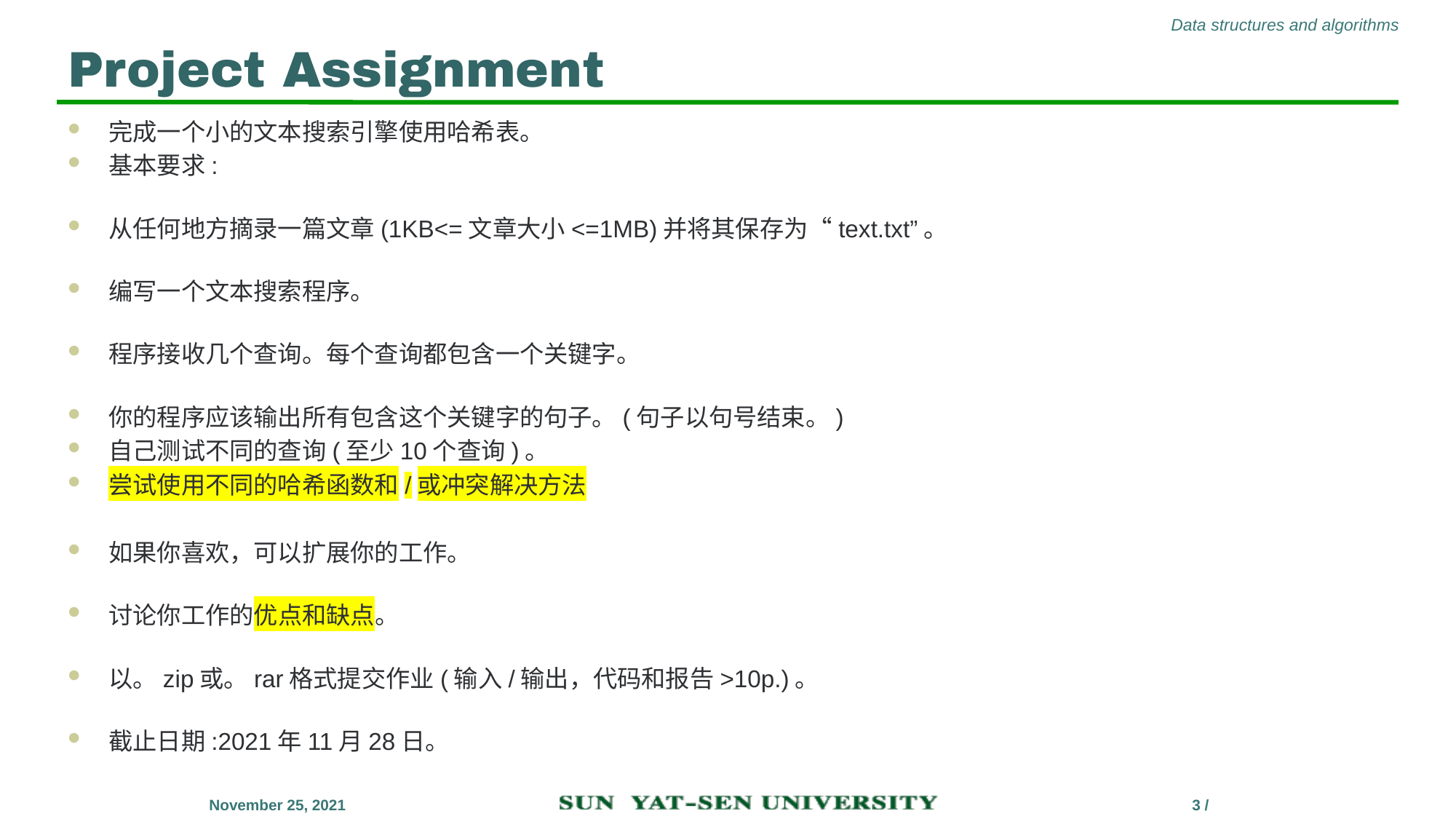

# Project Assignment
完成一个小的文本搜索引擎使用哈希表。
基本要求:
从任何地方摘录一篇文章(1KB<=文章大小<=1MB)并将其保存为“text.txt”。
编写一个文本搜索程序。
程序接收几个查询。每个查询都包含一个关键字。
你的程序应该输出所有包含这个关键字的句子。(句子以句号结束。)
自己测试不同的查询(至少10个查询)。
尝试使用不同的哈希函数和/或冲突解决方法

如果你喜欢，可以扩展你的工作。
讨论你工作的优点和缺点。
以。zip或。rar格式提交作业(输入/输出，代码和报告>10p.)。
截止日期:2021年11月28日。